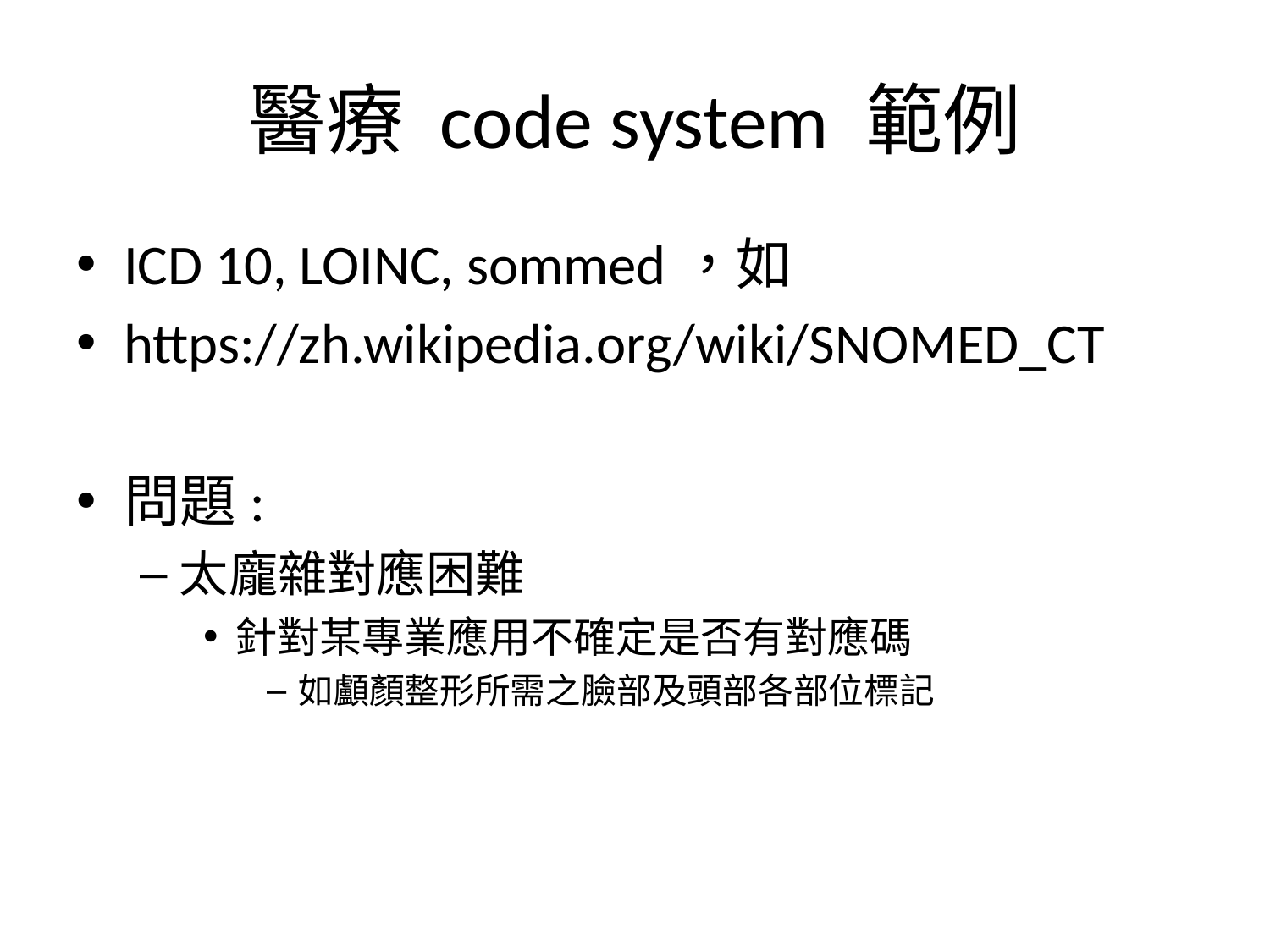

# 醫療 code system 範例
ICD 10, LOINC, sommed，如
https://zh.wikipedia.org/wiki/SNOMED_CT

問題:
太龐雜對應困難
針對某專業應用不確定是否有對應碼
如顱顏整形所需之臉部及頭部各部位標記